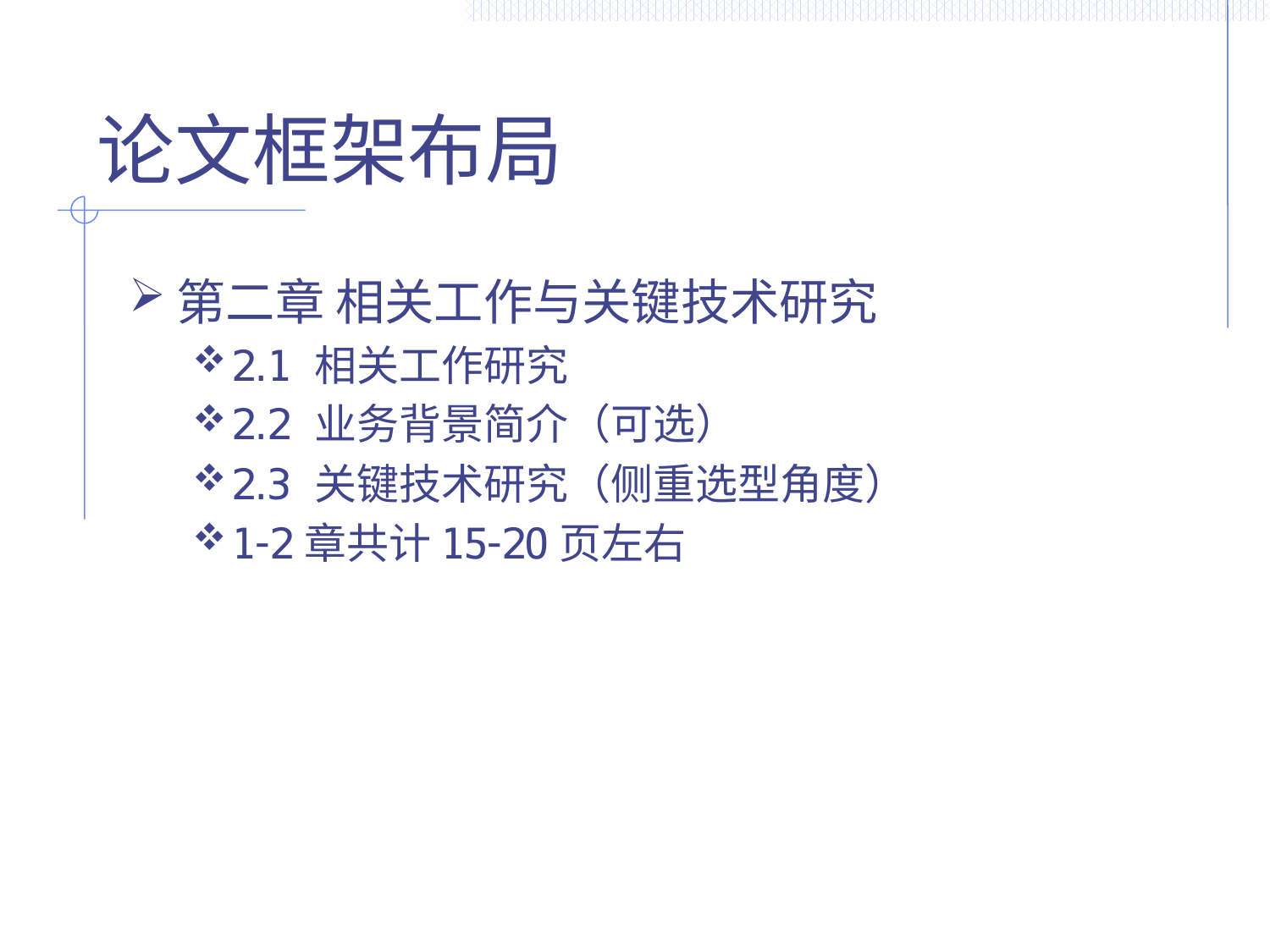

# 论文框架布局
第二章 相关工作与关键技术研究
2.1 相关工作研究
2.2 业务背景简介（可选）
2.3 关键技术研究（侧重选型角度）
1-2章共计15-20页左右